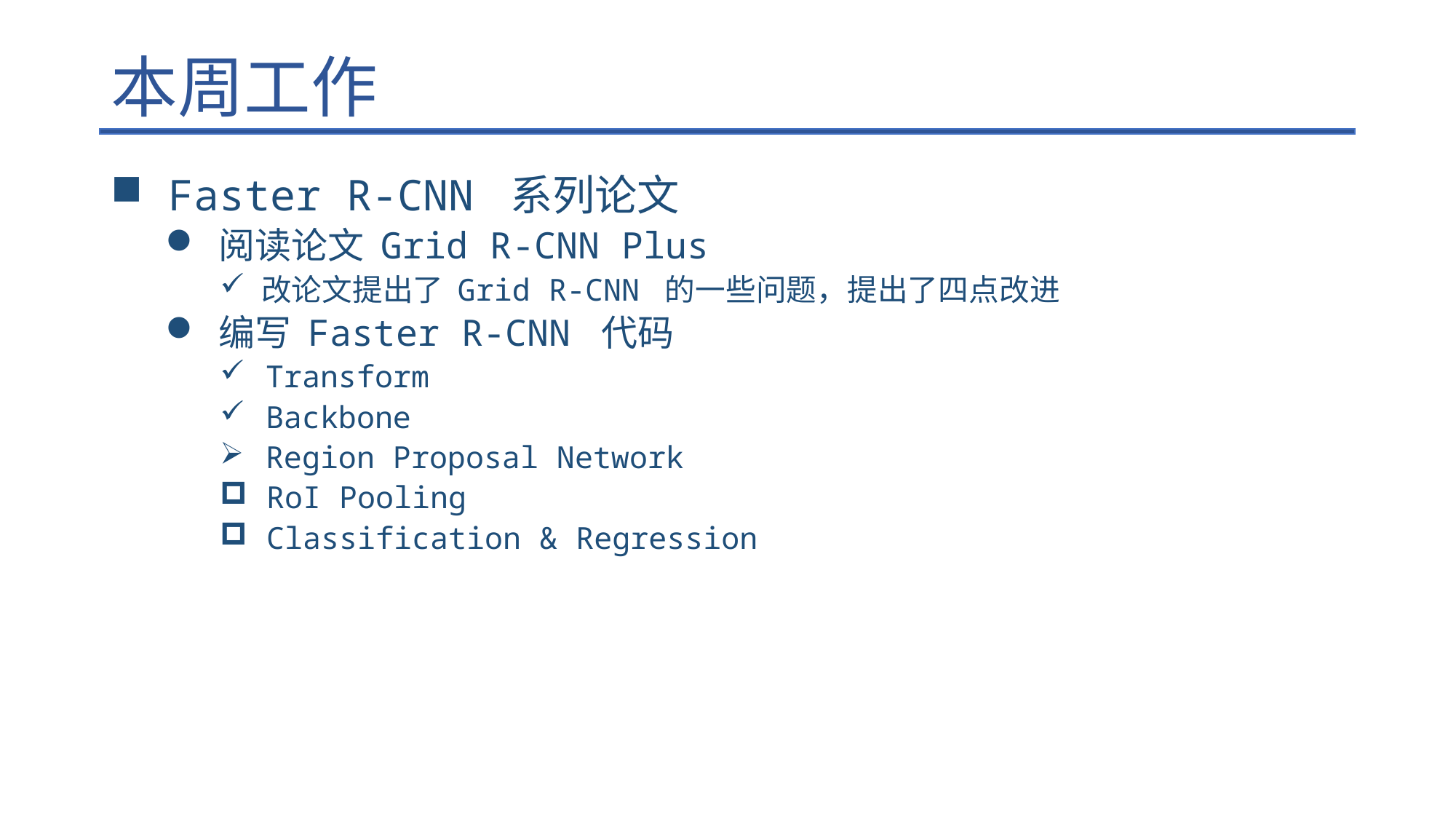

# 本周工作

 Faster R-CNN 系列论文
 阅读论文 Grid R-CNN Plus
 改论文提出了 Grid R-CNN 的一些问题，提出了四点改进
 编写 Faster R-CNN 代码
 Transform
 Backbone
 Region Proposal Network
 RoI Pooling
 Classification & Regression